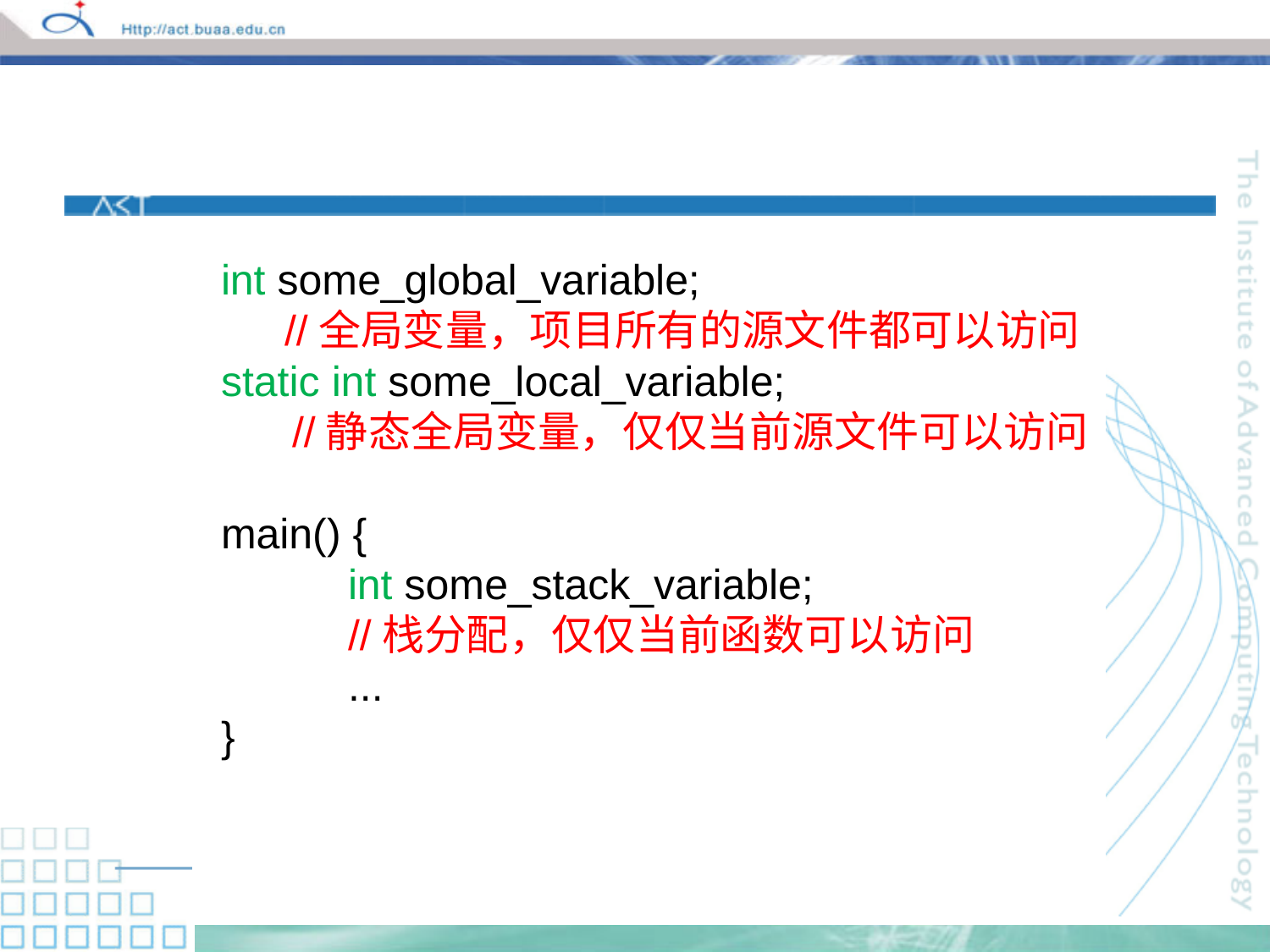

int some_global_variable;
//全局变量，项目所有的源文件都可以访问
static int some_local_variable;
      //静态全局变量，仅仅当前源文件可以访问

main() {
	int some_stack_variable;
	//栈分配，仅仅当前函数可以访问
	...
}